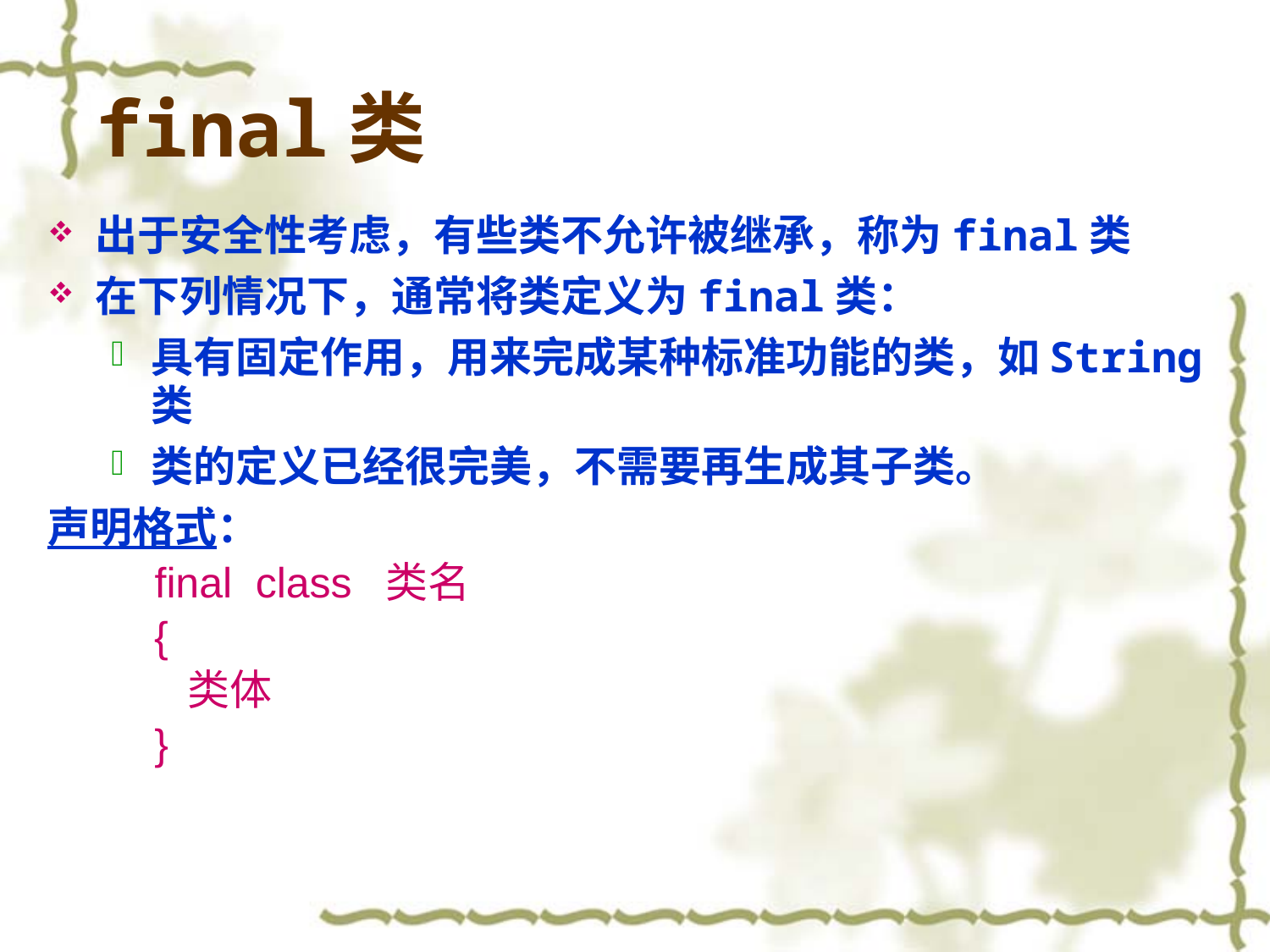

# final类
出于安全性考虑，有些类不允许被继承，称为final类
在下列情况下，通常将类定义为final类：
具有固定作用，用来完成某种标准功能的类，如String类
类的定义已经很完美，不需要再生成其子类。
声明格式：
           final  class  类名
         {
       类体
	     }